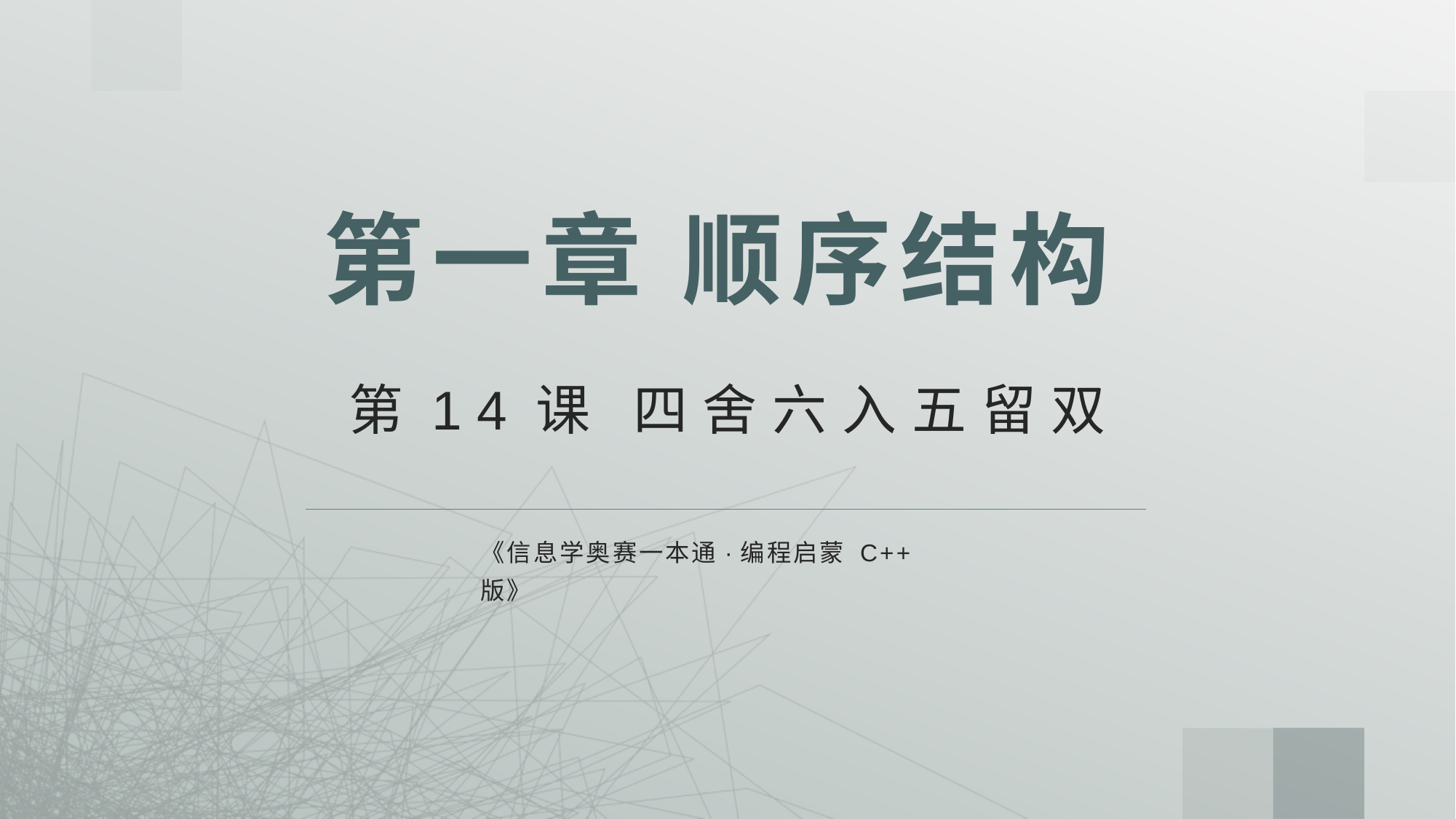

# 第一章 顺序结构
第14课 四舍六入五留双
《信息学奥赛一本通·编程启蒙 C++版》